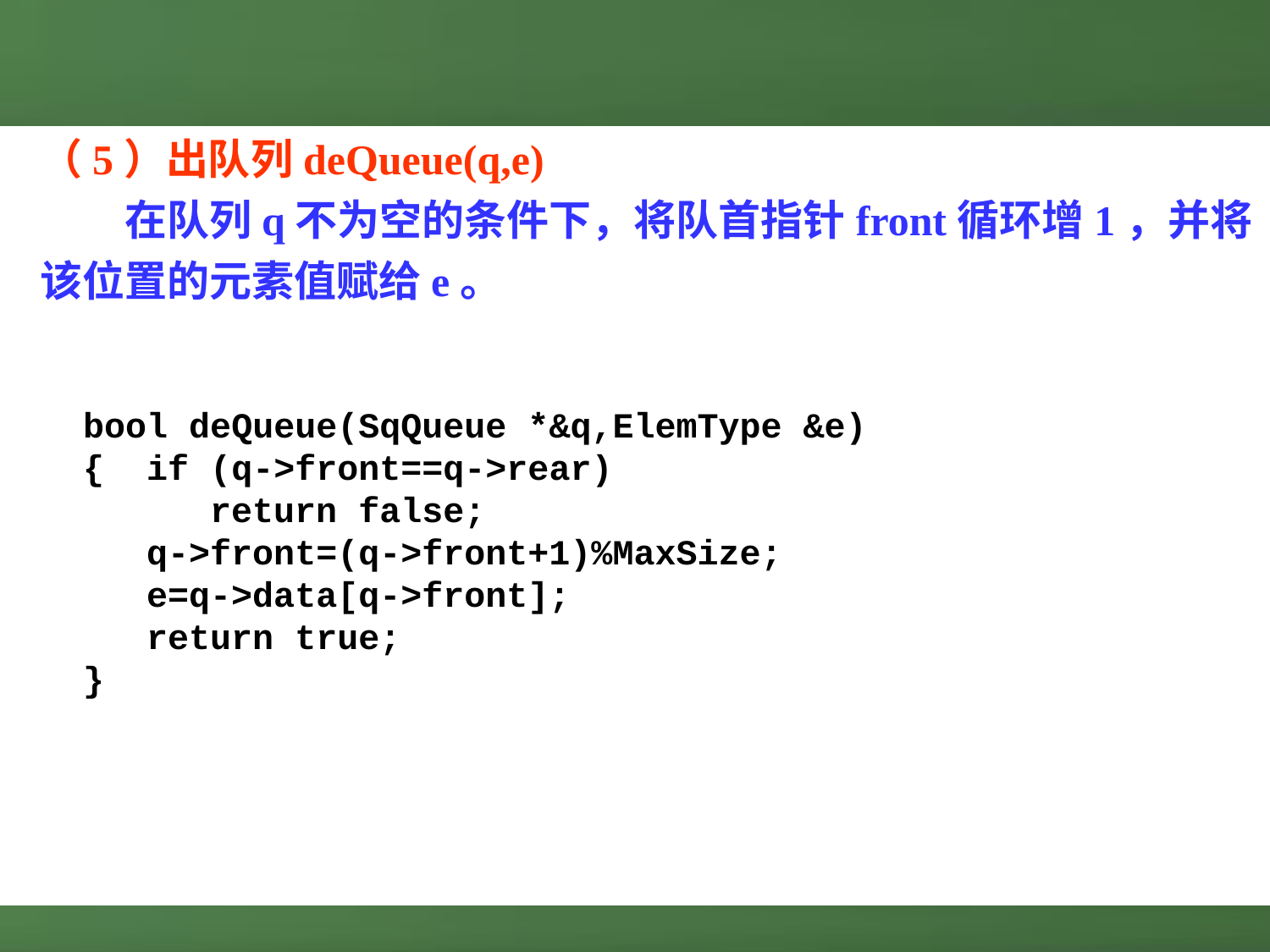

（5）出队列deQueue(q,e)
　　在队列q不为空的条件下，将队首指针front循环增1，并将该位置的元素值赋给e。
bool deQueue(SqQueue *&q,ElemType &e)
{  if (q->front==q->rear)
	return false;
   q->front=(q->front+1)%MaxSize;
   e=q->data[q->front];
   return true;
}